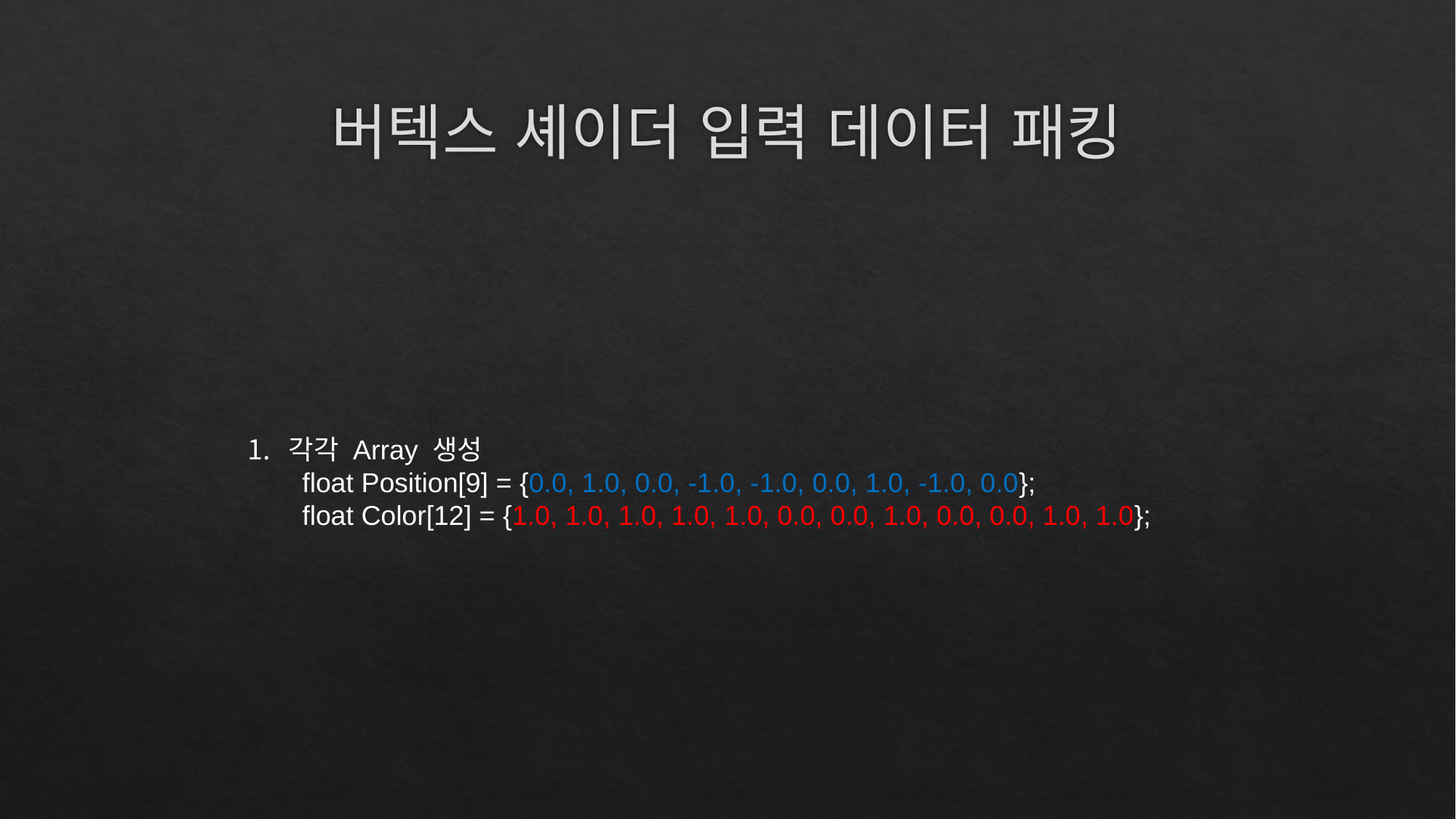

# 버텍스 셰이더 입력 데이터 패킹
각각 Array 생성
float Position[9] = {0.0, 1.0, 0.0, -1.0, -1.0, 0.0, 1.0, -1.0, 0.0};
float Color[12] = {1.0, 1.0, 1.0, 1.0, 1.0, 0.0, 0.0, 1.0, 0.0, 0.0, 1.0, 1.0};